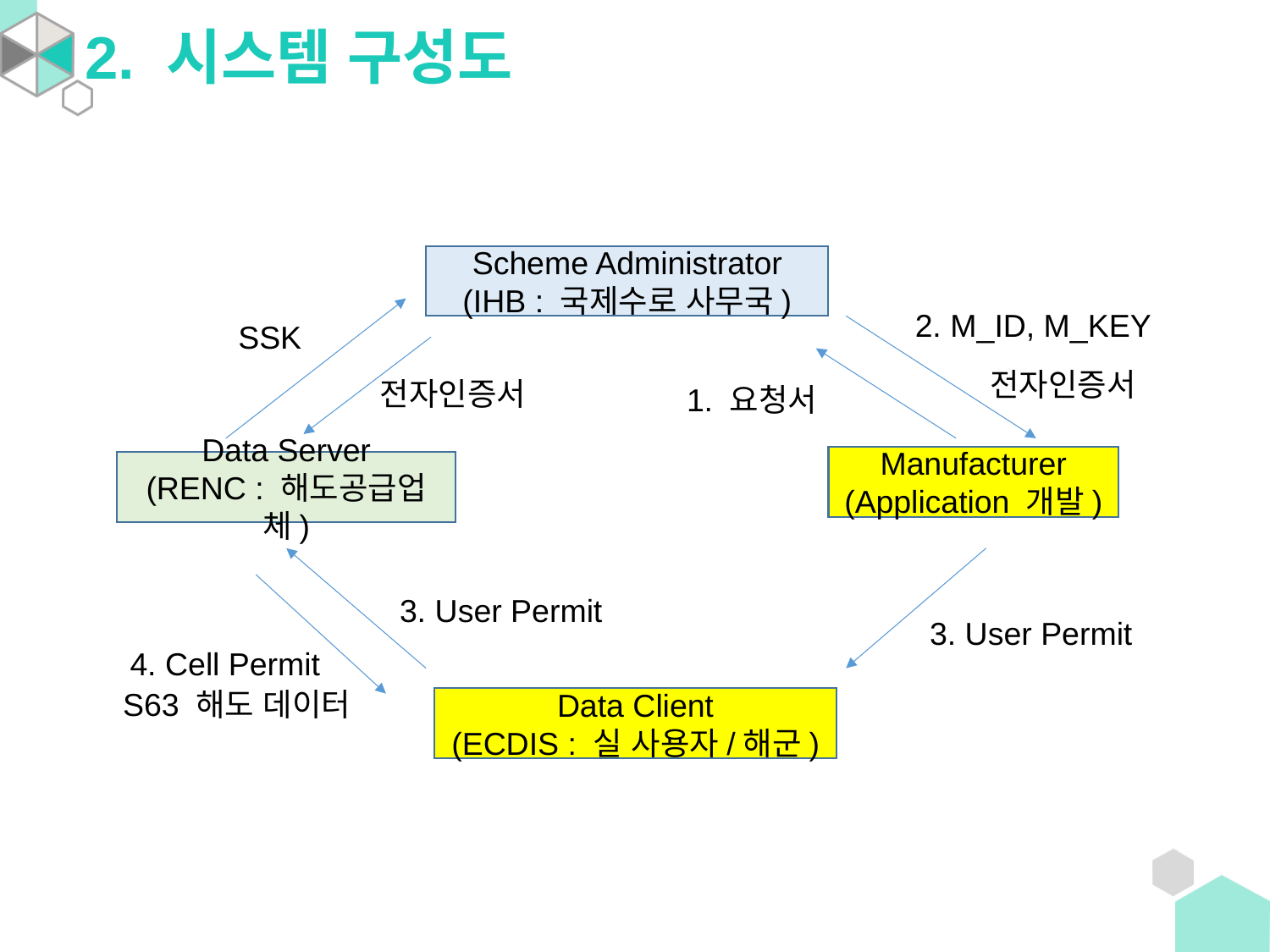

2. 시스템 구성도
Scheme Administrator
(IHB : 국제수로 사무국)
2. M_ID, M_KEY
SSK
전자인증서
전자인증서
1. 요청서
Manufacturer
(Application 개발)
Data Server
(RENC : 해도공급업체)
3. User Permit
3. User Permit
4. Cell Permit
S63 해도 데이터
Data Client
(ECDIS : 실 사용자/해군)